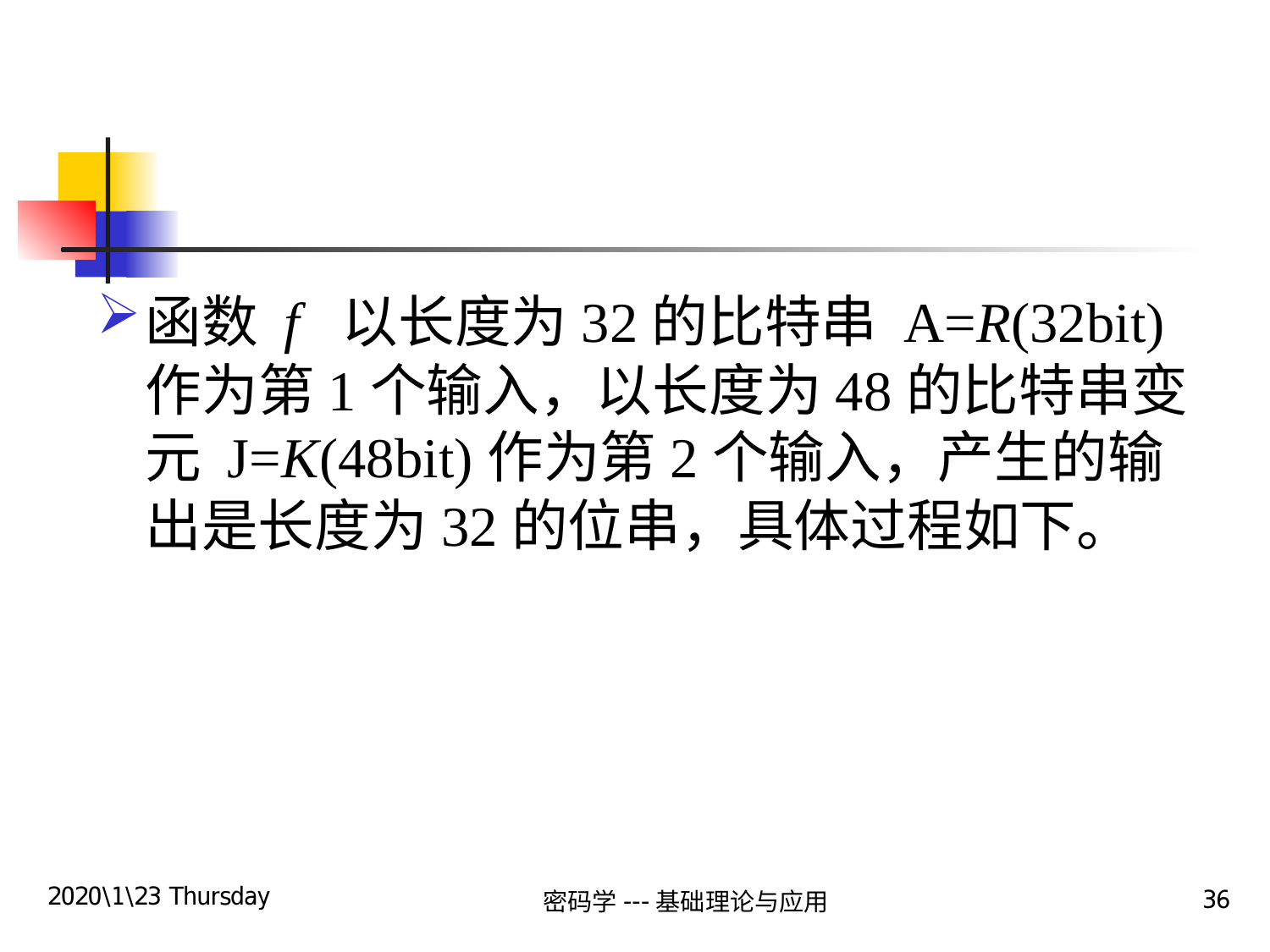

#
函数 f  以长度为32的比特串 A=R(32bit)作为第1个输入，以长度为48的比特串变元 J=K(48bit)作为第2个输入，产生的输出是长度为32的位串，具体过程如下。
2020\1\23 Thursday
36
密码学---基础理论与应用